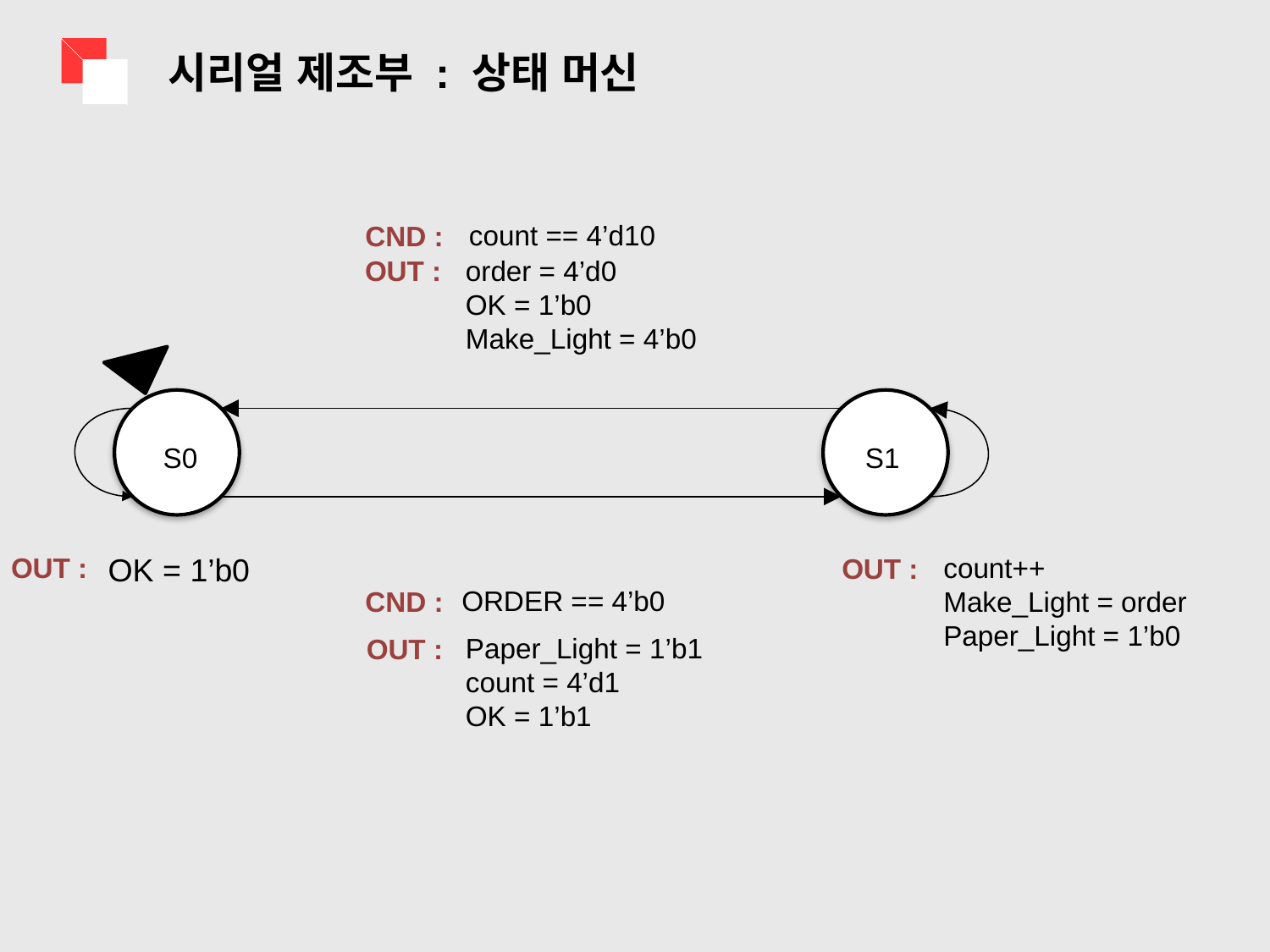

시리얼 제조부 : 상태 머신

count == 4’d10
CND :
order = 4’d0
OK = 1’b0
Make_Light = 4’b0
OUT :

S0

S1
count++
Make_Light = order
Paper_Light = 1’b0
OUT :
OUT :
OK = 1’b0
ORDER == 4’b0
CND :
Paper_Light = 1’b1
count = 4’d1
OK = 1’b1
OUT :